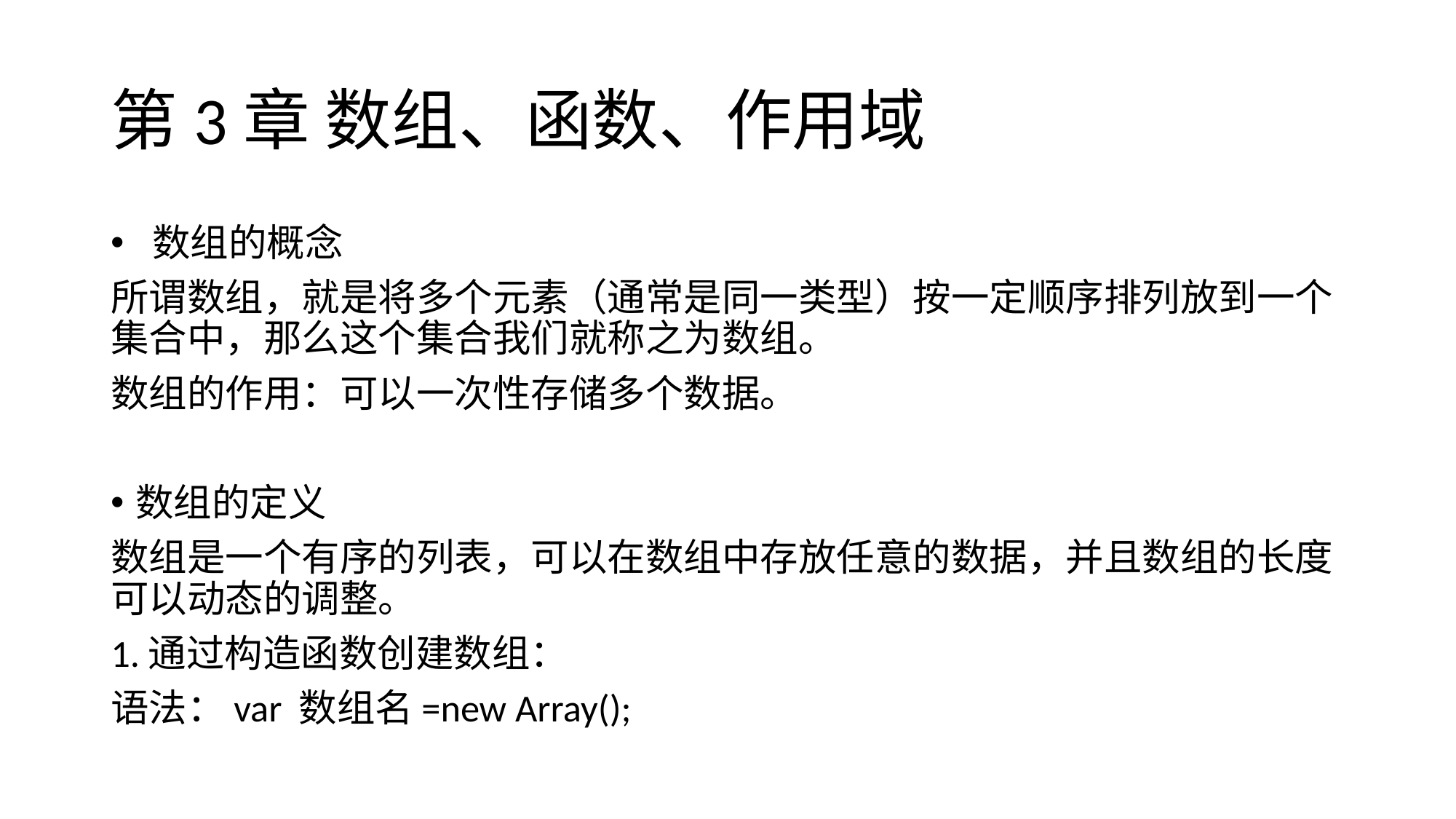

# 第3章 数组、函数、作用域
 数组的概念
所谓数组，就是将多个元素（通常是同一类型）按一定顺序排列放到一个集合中，那么这个集合我们就称之为数组。
数组的作用：可以一次性存储多个数据。

数组的定义
数组是一个有序的列表，可以在数组中存放任意的数据，并且数组的长度可以动态的调整。
1.通过构造函数创建数组：
语法：var 数组名=new Array();